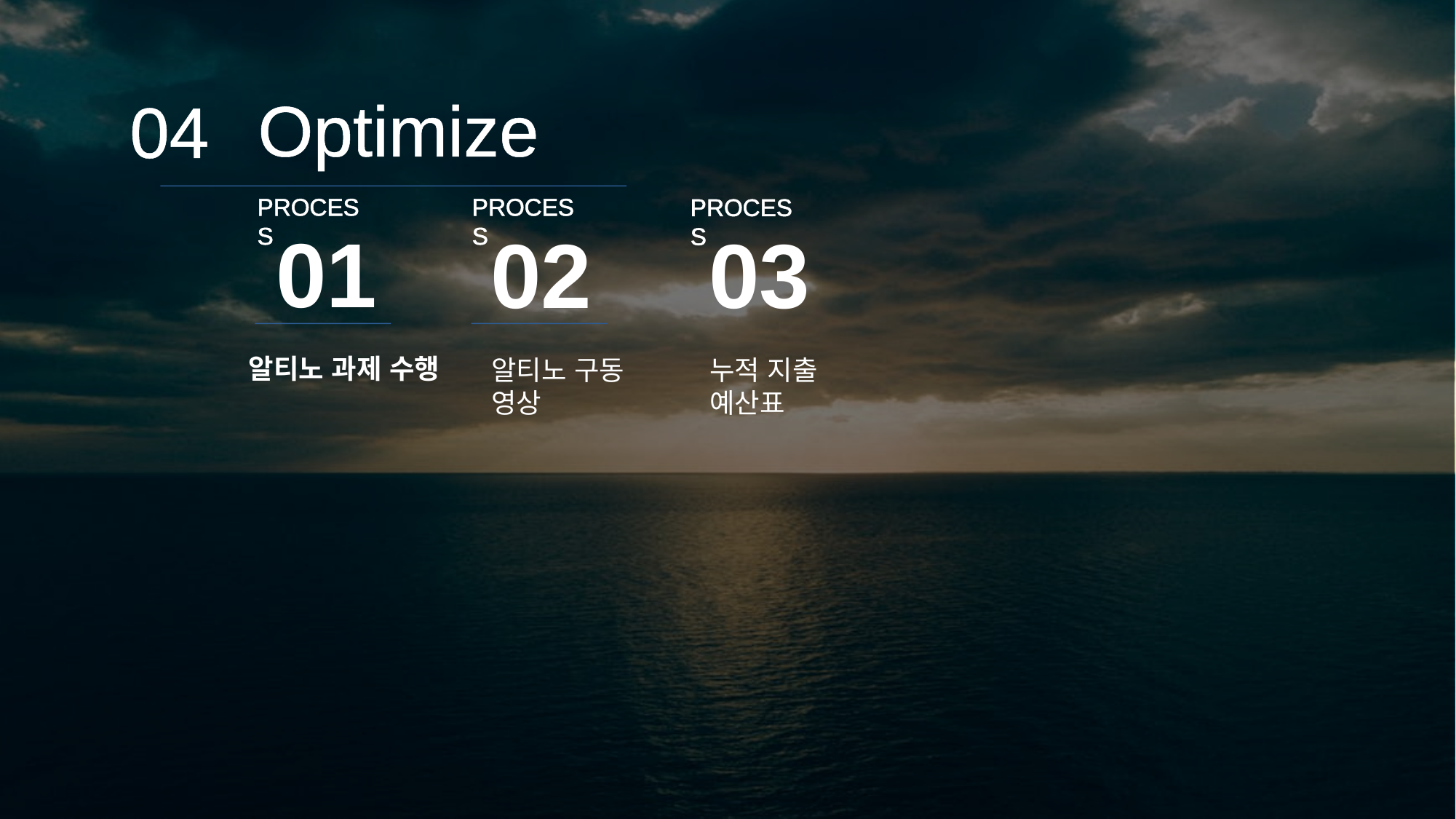

Optimize
04
PROCESS
PROCESS

PROCESS
01
02

03
알티노 과제 수행
알티노 구동 영상
누적 지출
예산표